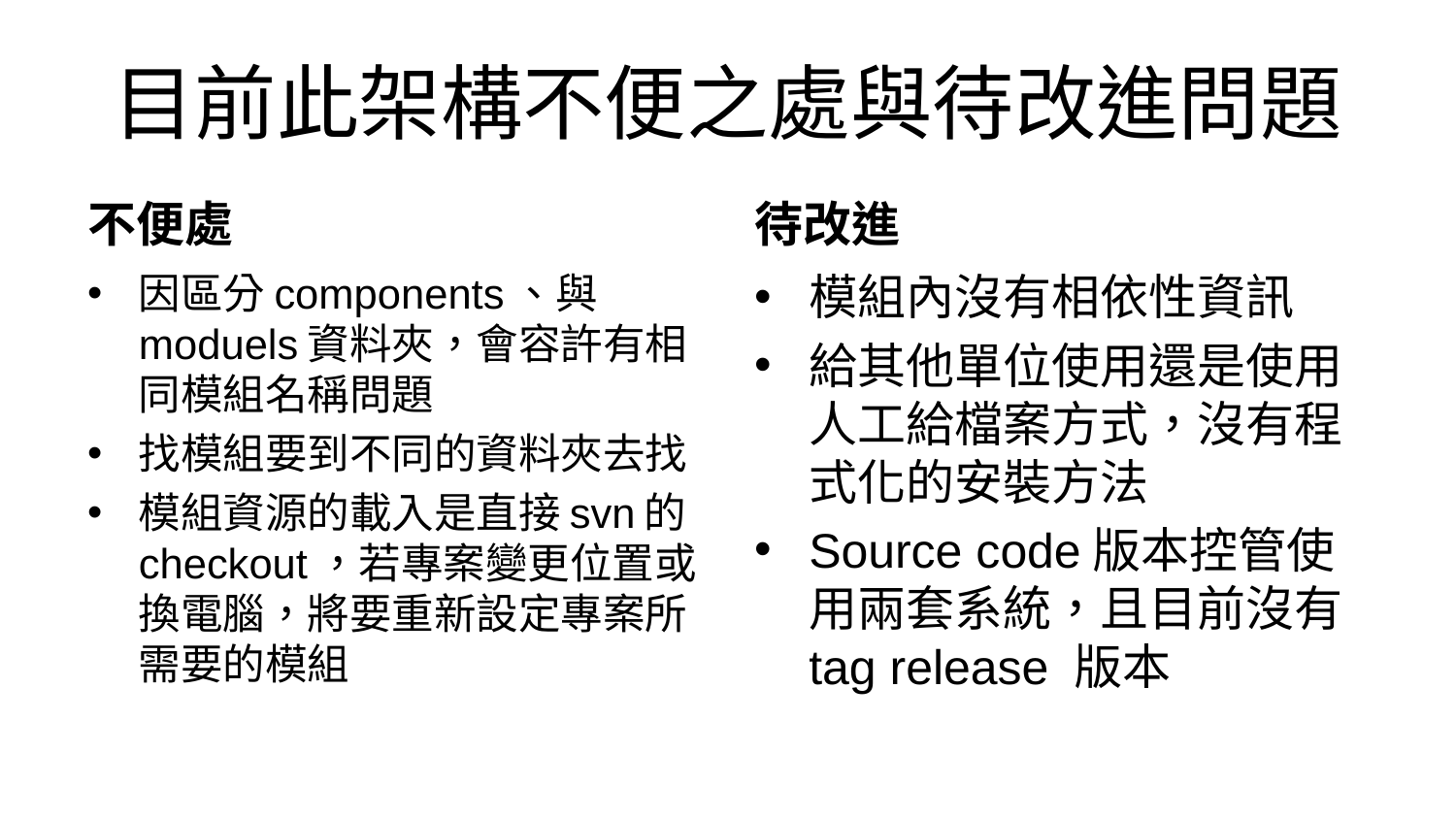

# 目前此架構不便之處與待改進問題
不便處
待改進
因區分components、與moduels資料夾，會容許有相同模組名稱問題
找模組要到不同的資料夾去找
模組資源的載入是直接svn的checkout，若專案變更位置或換電腦，將要重新設定專案所需要的模組
模組內沒有相依性資訊
給其他單位使用還是使用人工給檔案方式，沒有程式化的安裝方法
Source code版本控管使用兩套系統，且目前沒有tag release 版本